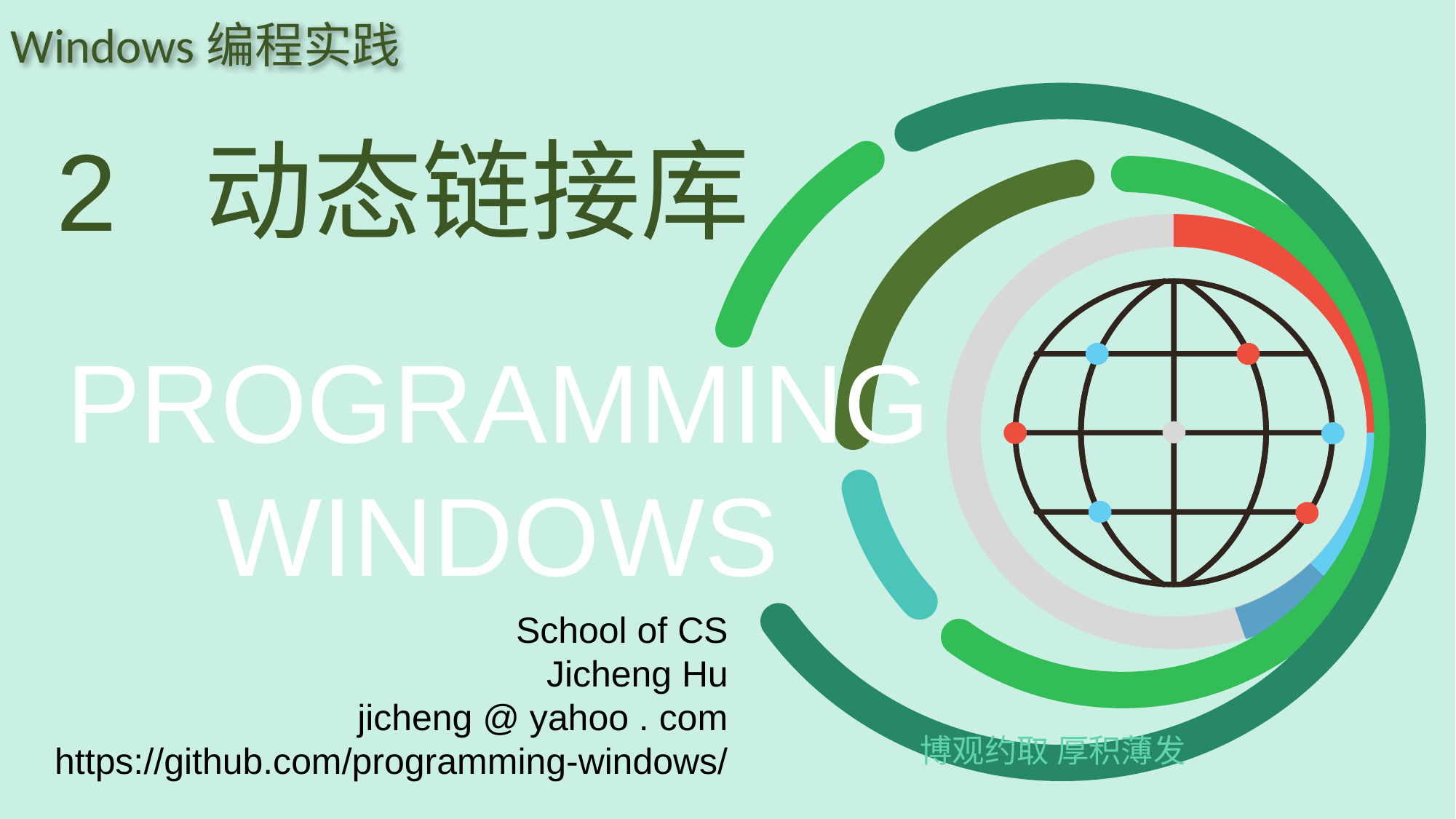

Windows编程实践
2  动态链接库
School of CS
Jicheng Hu
jicheng @ yahoo . com
https://github.com/programming-windows/